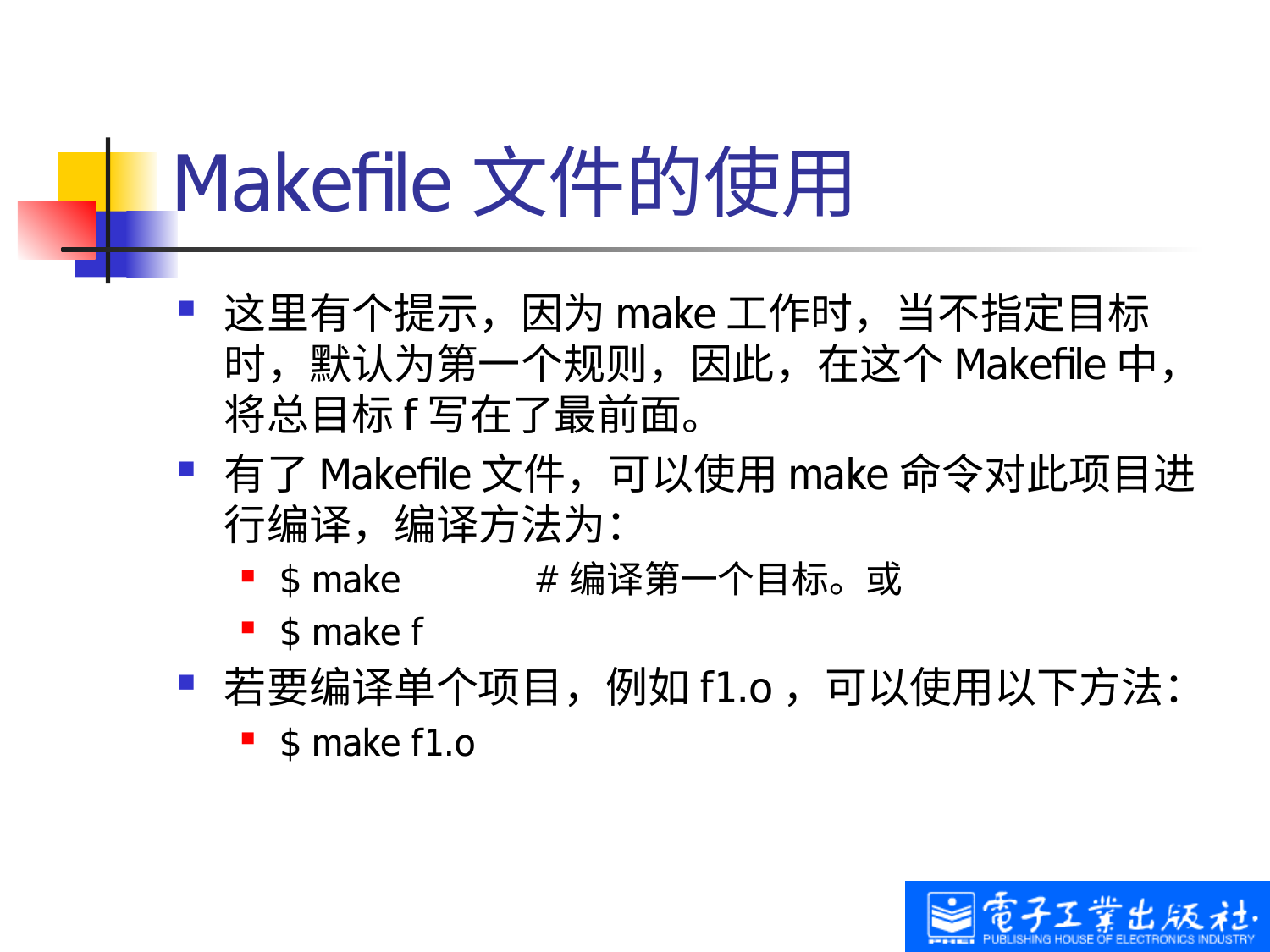

# Makefile文件的使用
这里有个提示，因为make工作时，当不指定目标时，默认为第一个规则，因此，在这个Makefile中，将总目标f写在了最前面。
有了Makefile文件，可以使用make命令对此项目进行编译，编译方法为：
$ make		#编译第一个目标。或
$ make f
若要编译单个项目，例如f1.o，可以使用以下方法：
$ make f1.o